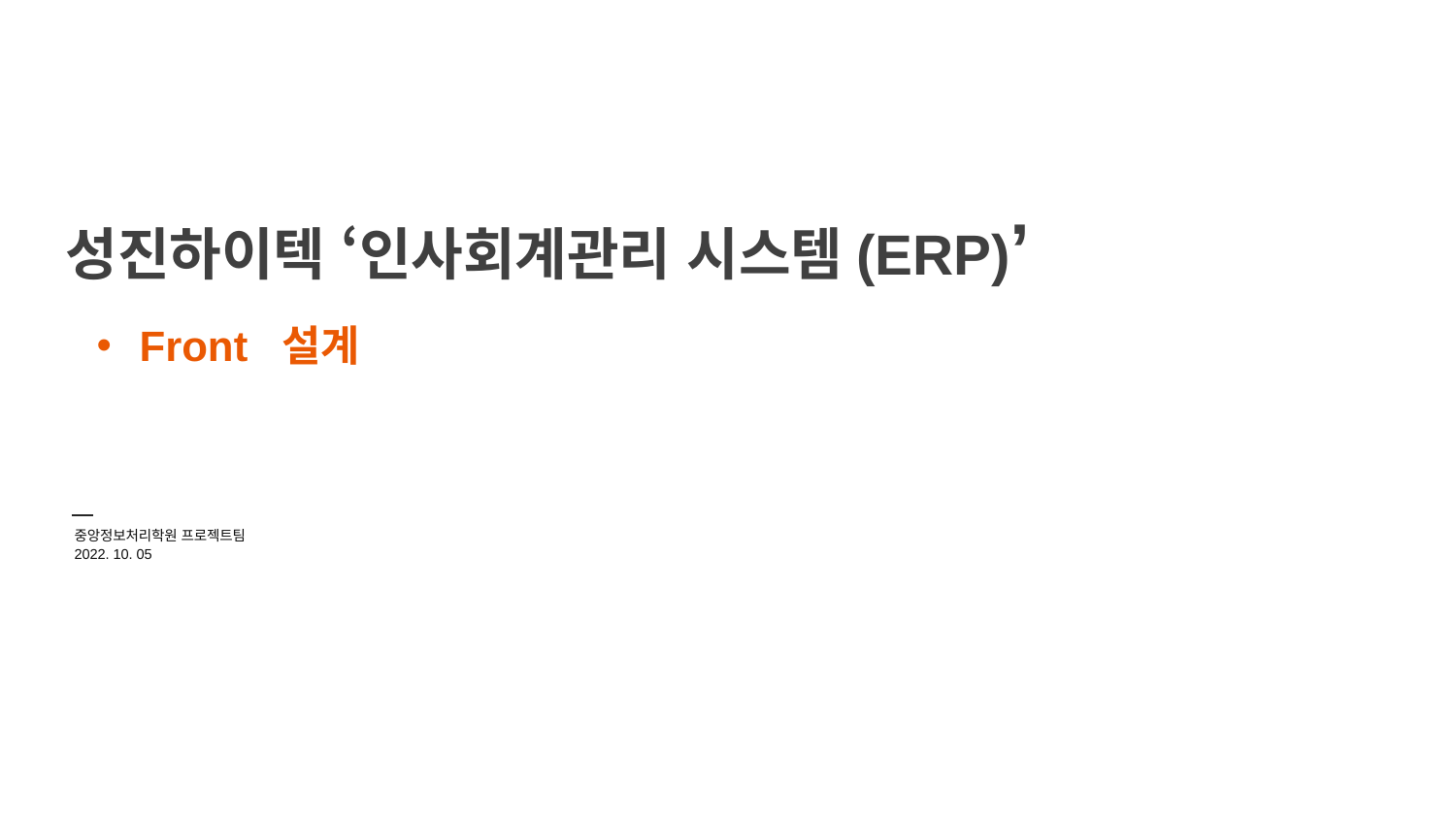

Front  설계
| 중앙정보처리학원 프로젝트팀 |
| --- |
| 2022. 10. 05 |
|  |